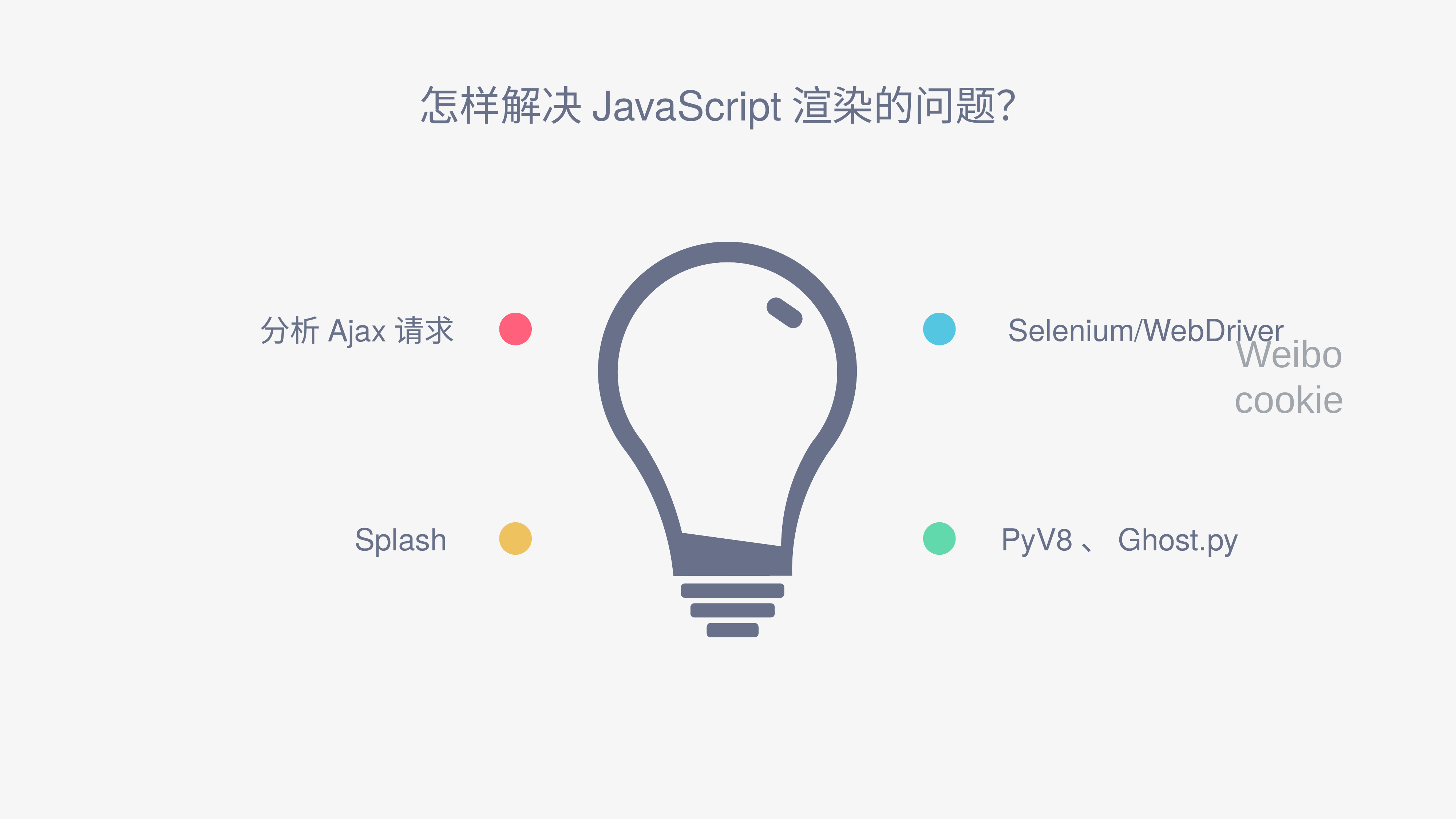

怎样解决JavaScript渲染的问题？

分析Ajax请求
Selenium/WebDriver

Weibo cookie
PyV8、Ghost.py
Splash